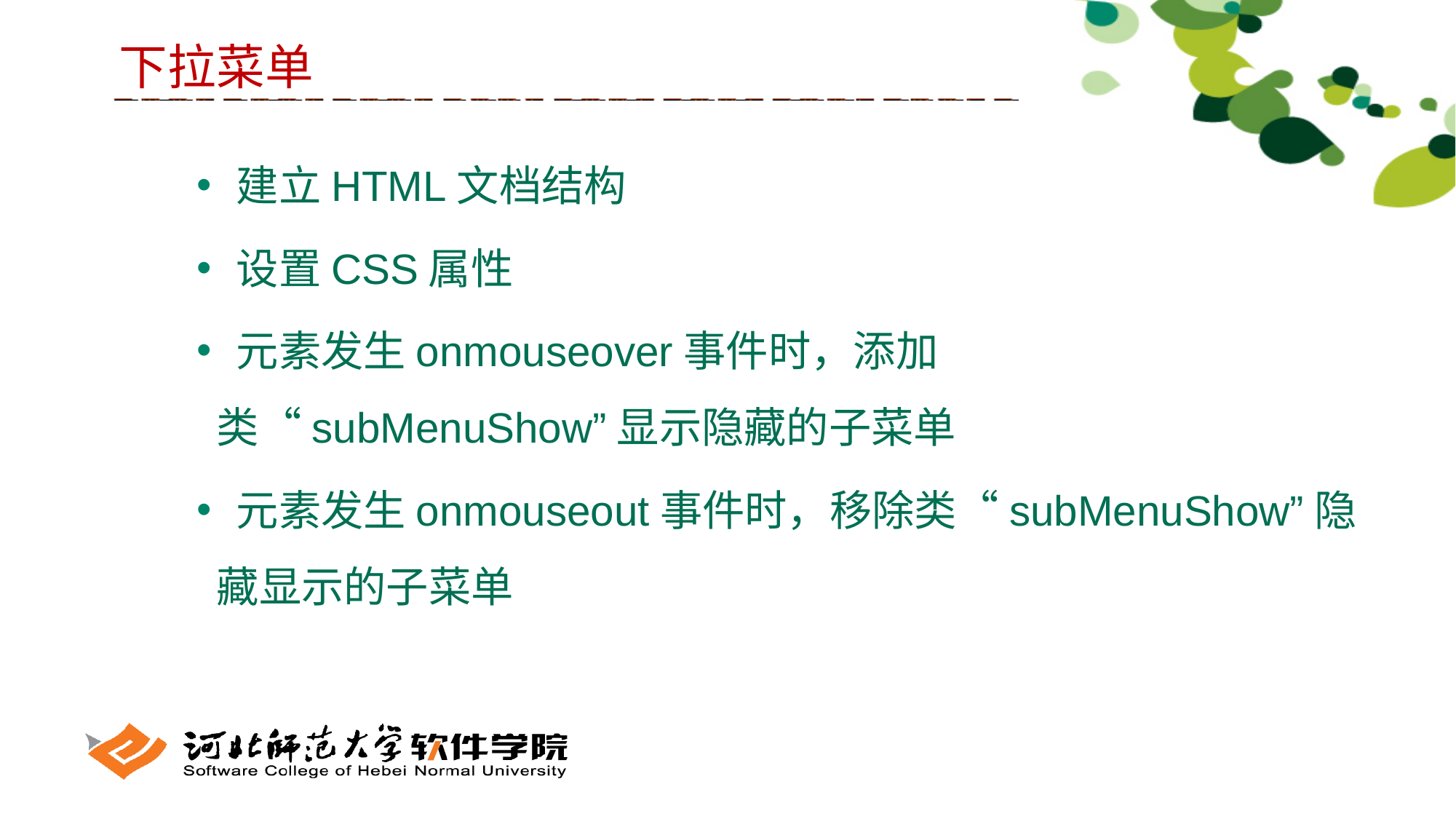

下拉菜单
 建立HTML文档结构
 设置CSS属性
 元素发生onmouseover事件时，添加类“subMenuShow”显示隐藏的子菜单
 元素发生onmouseout事件时，移除类“subMenuShow”隐藏显示的子菜单